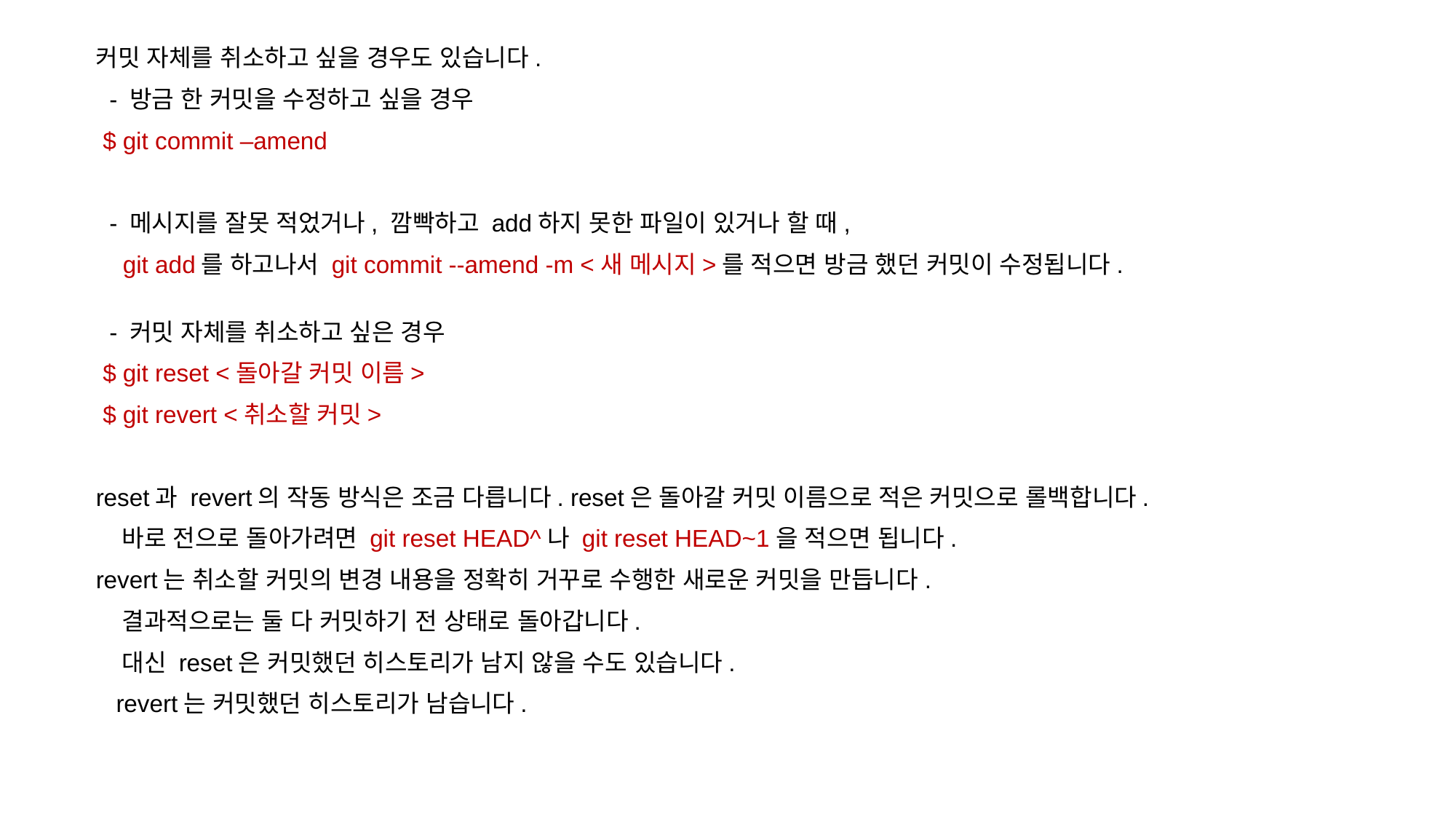

커밋 자체를 취소하고 싶을 경우도 있습니다.
  - 방금 한 커밋을 수정하고 싶을 경우
 $ git commit –amend

  - 메시지를 잘못 적었거나, 깜빡하고 add하지 못한 파일이 있거나 할 때,
    git add를 하고나서 git commit --amend -m <새 메시지>를 적으면 방금 했던 커밋이 수정됩니다.
  - 커밋 자체를 취소하고 싶은 경우
 $ git reset <돌아갈 커밋 이름>
 $ git revert <취소할 커밋>

reset과 revert의 작동 방식은 조금 다릅니다. reset은 돌아갈 커밋 이름으로 적은 커밋으로 롤백합니다.
   바로 전으로 돌아가려면 git reset HEAD^나 git reset HEAD~1을 적으면 됩니다.
revert는 취소할 커밋의 변경 내용을 정확히 거꾸로 수행한 새로운 커밋을 만듭니다.
   결과적으로는 둘 다 커밋하기 전 상태로 돌아갑니다.
   대신 reset은 커밋했던 히스토리가 남지 않을 수도 있습니다.
   revert는 커밋했던 히스토리가 남습니다.